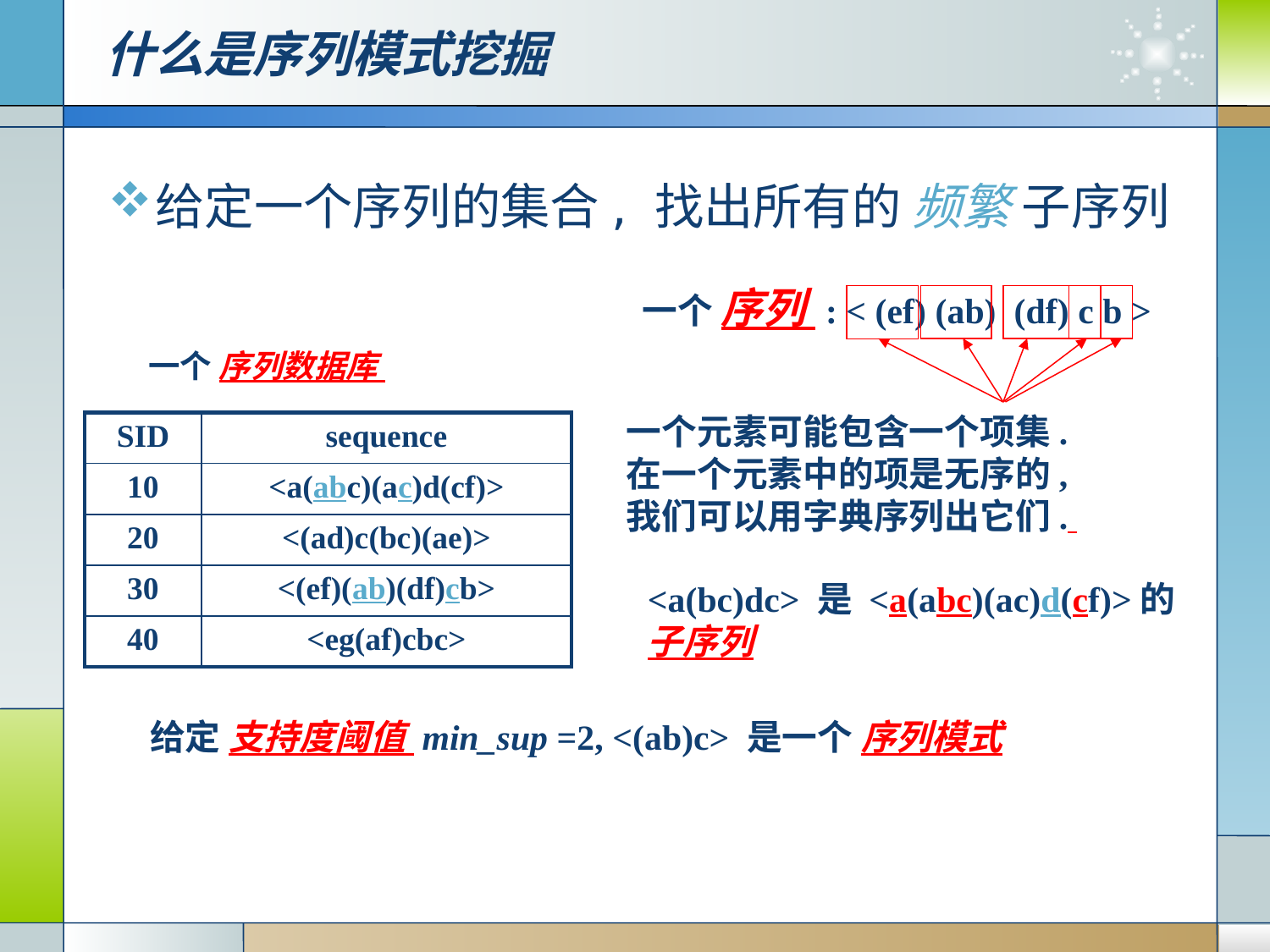

# 什么是序列模式挖掘
给定一个序列的集合, 找出所有的 频繁 子序列
一个 序列 : < (ef) (ab)  (df) c b >

一个 序列数据库
一个元素可能包含一个项集.
在一个元素中的项是无序的,
我们可以用字典序列出它们.
| SID | sequence |
| --- | --- |
| 10 | <a(abc)(ac)d(cf)> |
| 20 | <(ad)c(bc)(ae)> |
| 30 | <(ef)(ab)(df)cb> |
| 40 | <eg(af)cbc> |
<a(bc)dc> 是 <a(abc)(ac)d(cf)>的子序列
给定 支持度阈值 min_sup =2, <(ab)c> 是一个 序列模式